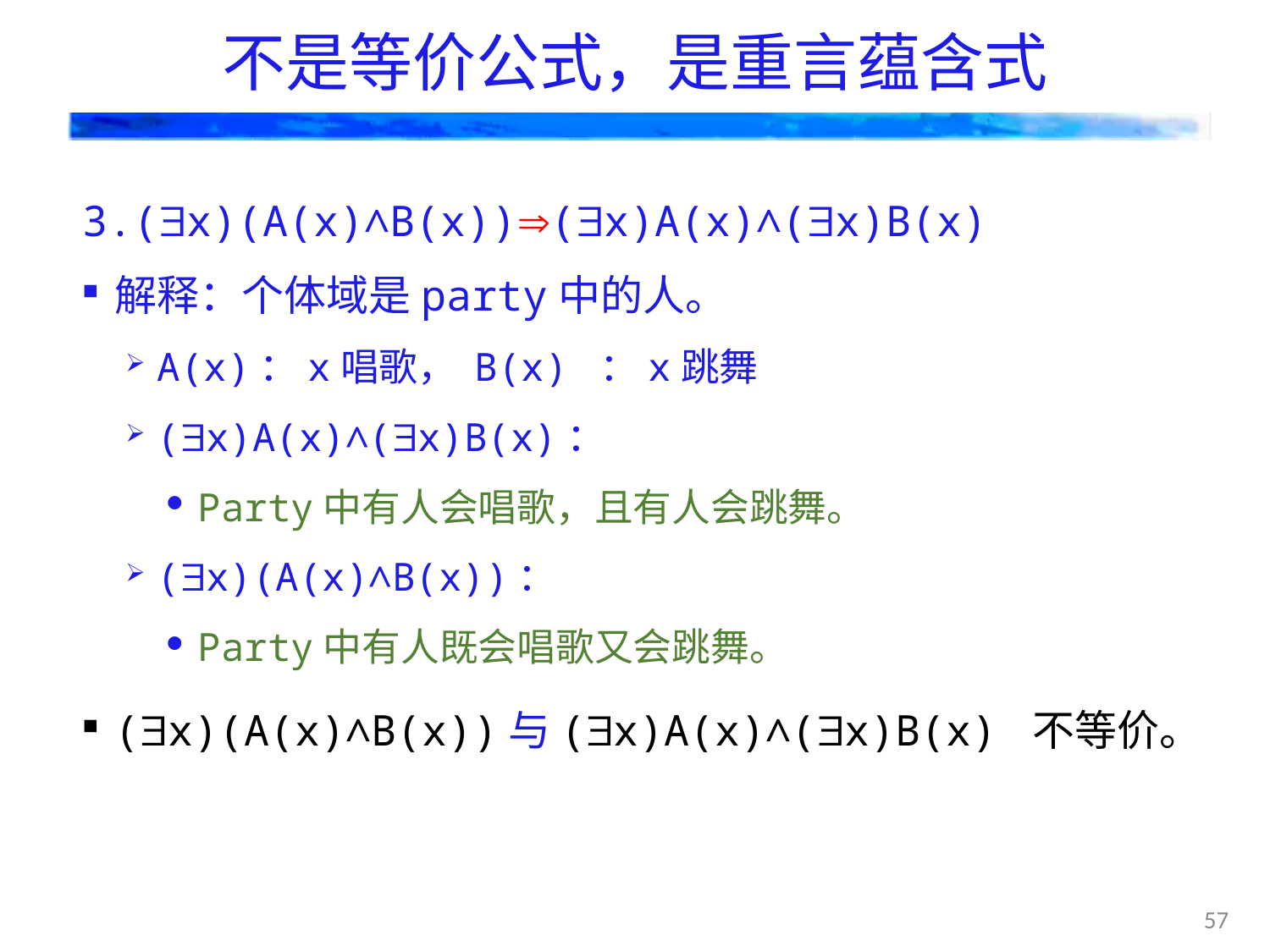

# 不是等价公式，是重言蕴含式
3.(∃x)(A(x)∧B(x))⇒(∃x)A(x)∧(∃x)B(x)
解释：个体域是party中的人。
A(x)：x唱歌， B(x) ：x跳舞
(∃x)A(x)∧(∃x)B(x)：
Party中有人会唱歌，且有人会跳舞。
(∃x)(A(x)∧B(x))：
Party中有人既会唱歌又会跳舞。
(∃x)(A(x)∧B(x))与(∃x)A(x)∧(∃x)B(x) 不等价。
57